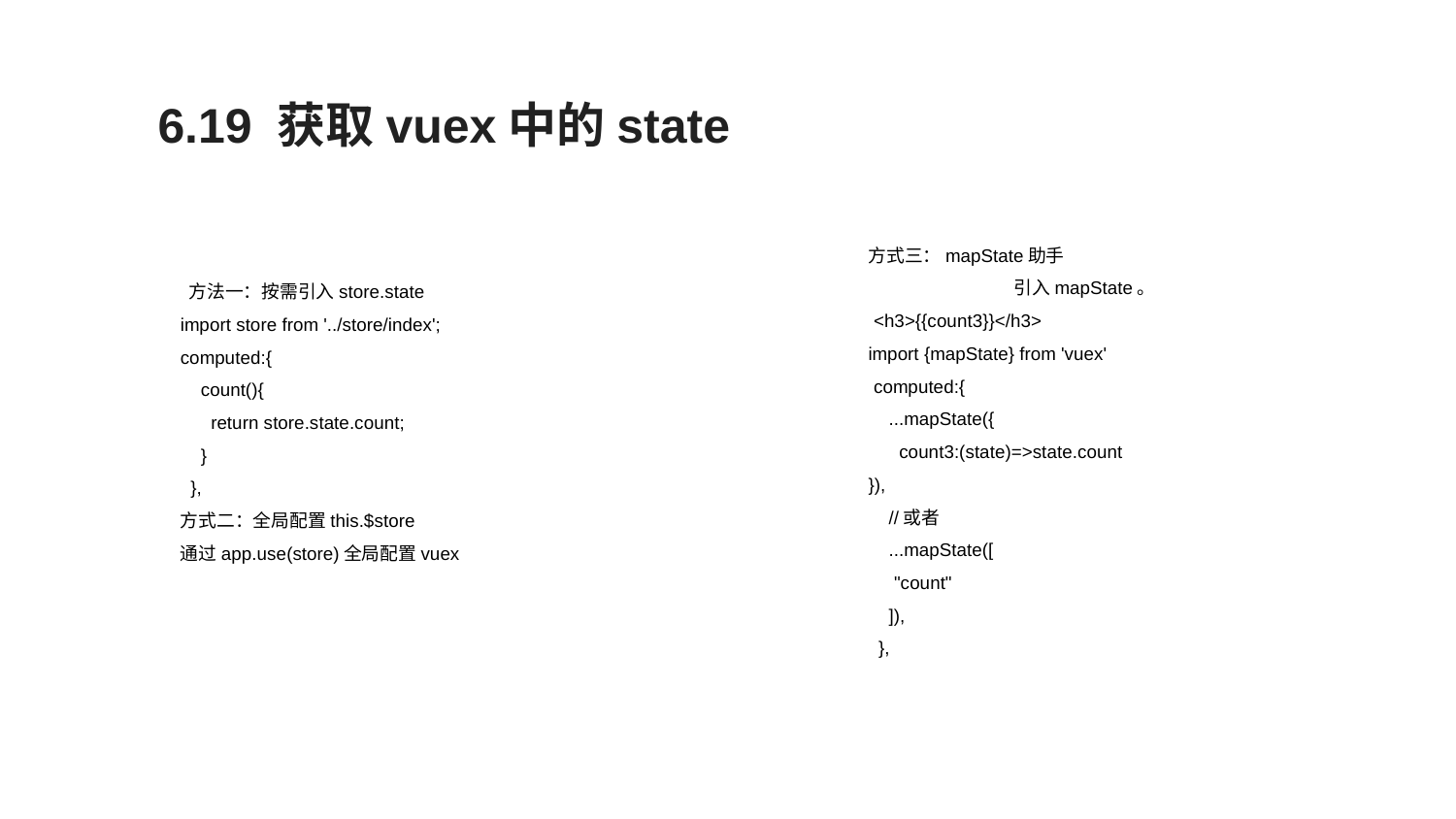

6.19 获取vuex中的state
方式三：mapState助手
	引入mapState。
 <h3>{{count3}}</h3>
import {mapState} from 'vuex'
 computed:{
    ...mapState({
      count3:(state)=>state.count
}),
    //或者
    ...mapState([
     "count"
    ]),
  },

 方法一：按需引入store.state
import store from '../store/index';
computed:{
    count(){
      return store.state.count;
    }
  },
方式二：全局配置this.$store
通过app.use(store)全局配置vuex